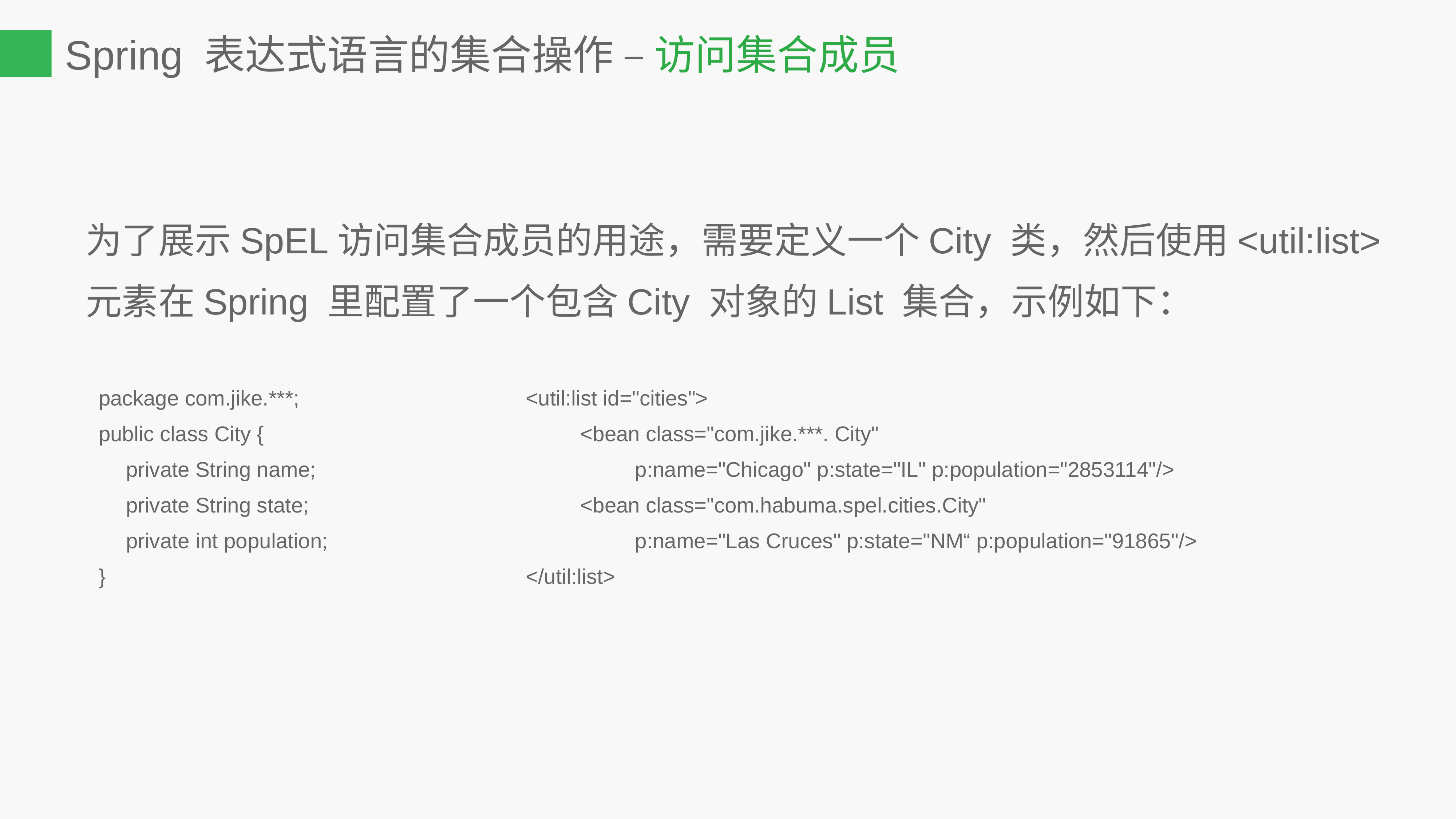

Spring 表达式语言的集合操作 – 访问集合成员

为了展示SpEL访问集合成员的用途，需要定义一个City 类，然后使用<util:list> 元素在Spring 里配置了一个包含City 对象的List 集合，示例如下：
package com.jike.***;
public class City {
private String name;
private String state;
private int population;
}
<util:list id="cities">
	<bean class="com.jike.***. City"
     		p:name="Chicago" p:state="IL" p:population="2853114"/>
	<bean class="com.habuma.spel.cities.City"
    		p:name="Las Cruces" p:state="NM“ p:population="91865"/>
</util:list>